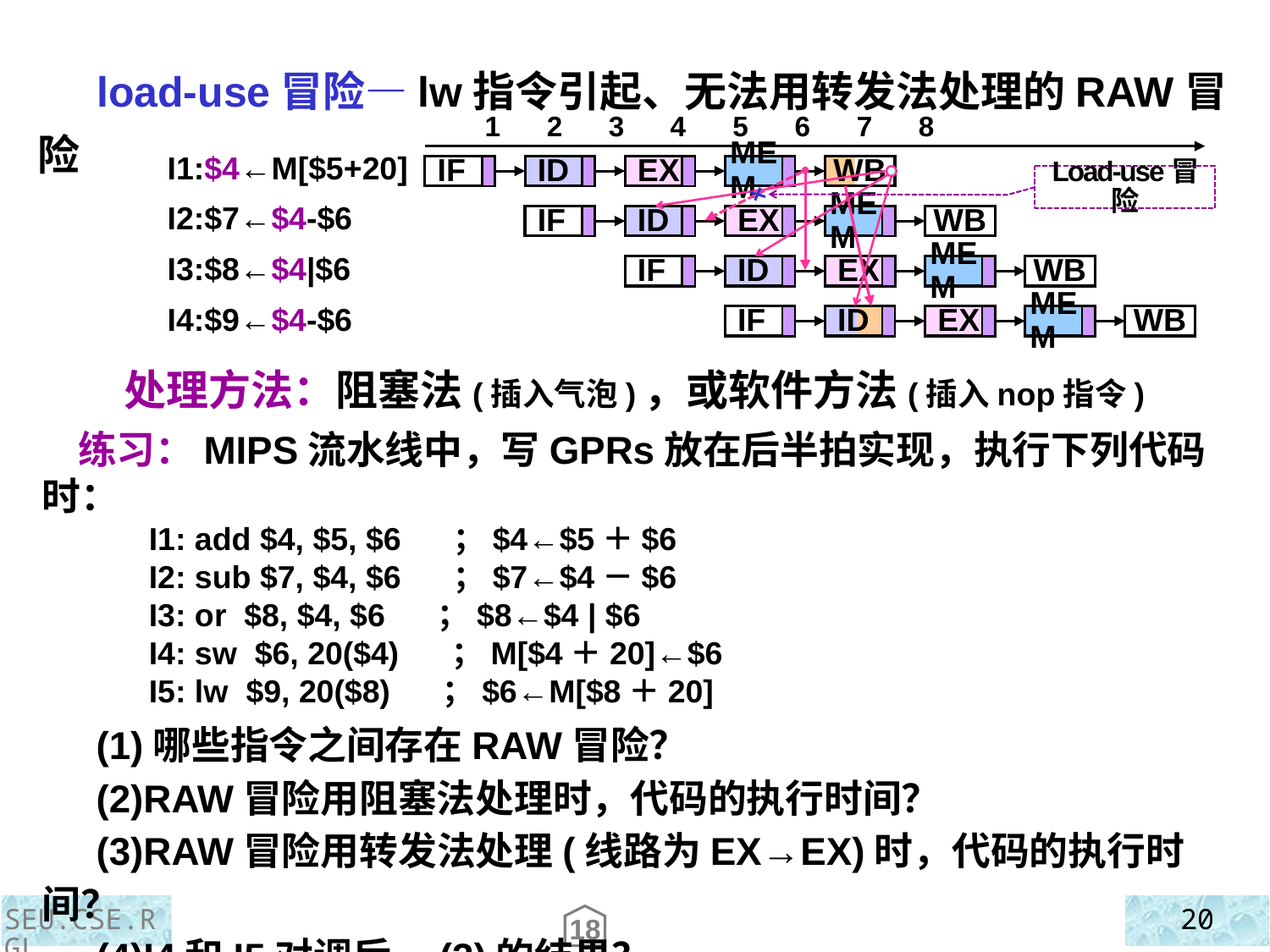

load-use冒险—lw指令引起、无法用转发法处理的RAW冒险
1      2      3      4      5      6      7      8
I1:$4←M[$5+20]
I2:$7←$4-$6
I3:$8←$4|$6
I4:$9←$4-$6
IF

EX

MEM

WB
ID

IF

EX

MEM

WB
ID
IF

EX

MEM

WB
ID
IF

EX

MEM

WB
ID

Load-use冒险
        处理方法：阻塞法(插入气泡)，或软件方法(插入nop指令)
   练习：MIPS流水线中，写GPRs放在后半拍实现，执行下列代码时：
            I1: add $4, $5, $6     ；$4←$5＋$6
            I2: sub $7, $4, $6     ；$7←$4－$6
            I3: or  $8, $4, $6     ；$8←$4 | $6
            I4: sw  $6, 20($4)     ；M[$4＋20]←$6
            I5: lw  $9, 20($8)     ；$6←M[$8＋20]
     (1)哪些指令之间存在RAW冒险？
     (2)RAW冒险用阻塞法处理时，代码的执行时间？
     (3)RAW冒险用转发法处理(线路为EX→EX)时，代码的执行时间？
     (4)I4和I5对调后，(3)的结果？
SEU.CSE.RGL
20
18